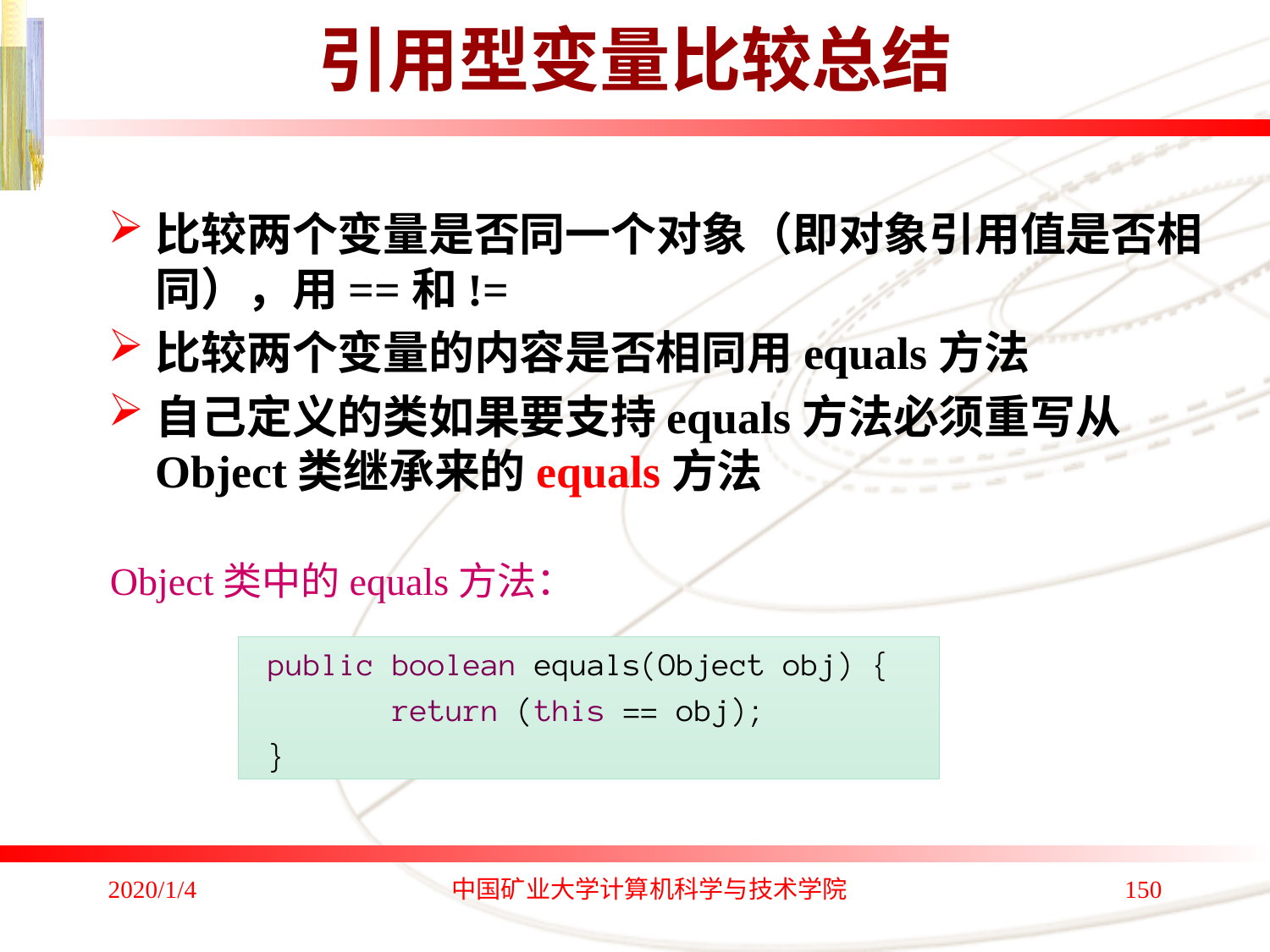

# 引用型变量比较总结
比较两个变量是否同一个对象（即对象引用值是否相同），用==和!=
比较两个变量的内容是否相同用equals方法
自己定义的类如果要支持equals方法必须重写从Object类继承来的equals方法
Object类中的equals方法：
 public boolean equals(Object obj) {
        return (this == obj);
 }
2020/1/4
中国矿业大学计算机科学与技术学院
150